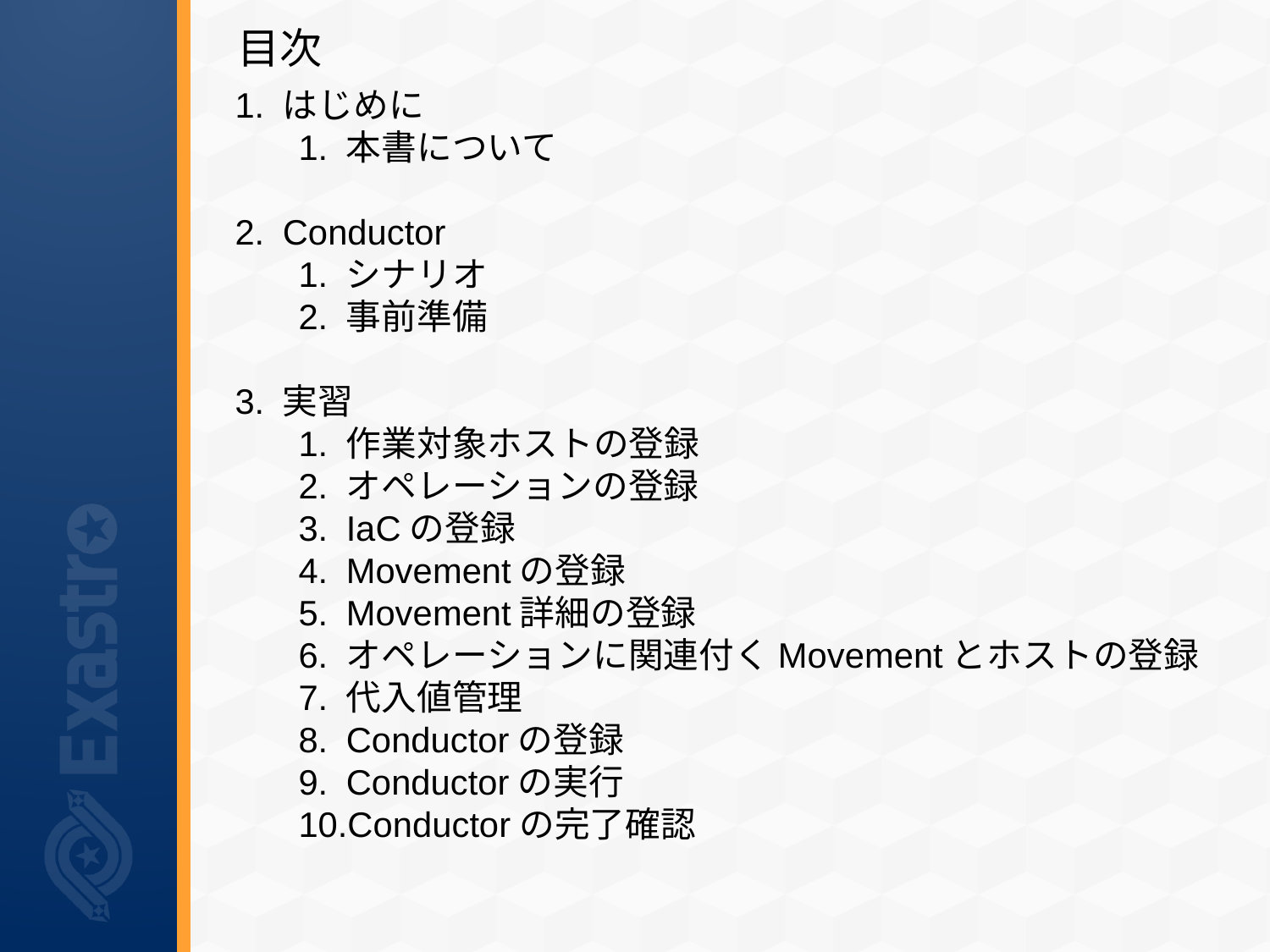

# 目次
はじめに
本書について

Conductor
シナリオ
事前準備

実習
作業対象ホストの登録
オペレーションの登録
IaCの登録
Movementの登録
Movement詳細の登録
オペレーションに関連付くMovementとホストの登録
代入値管理
Conductorの登録
Conductorの実行
Conductorの完了確認